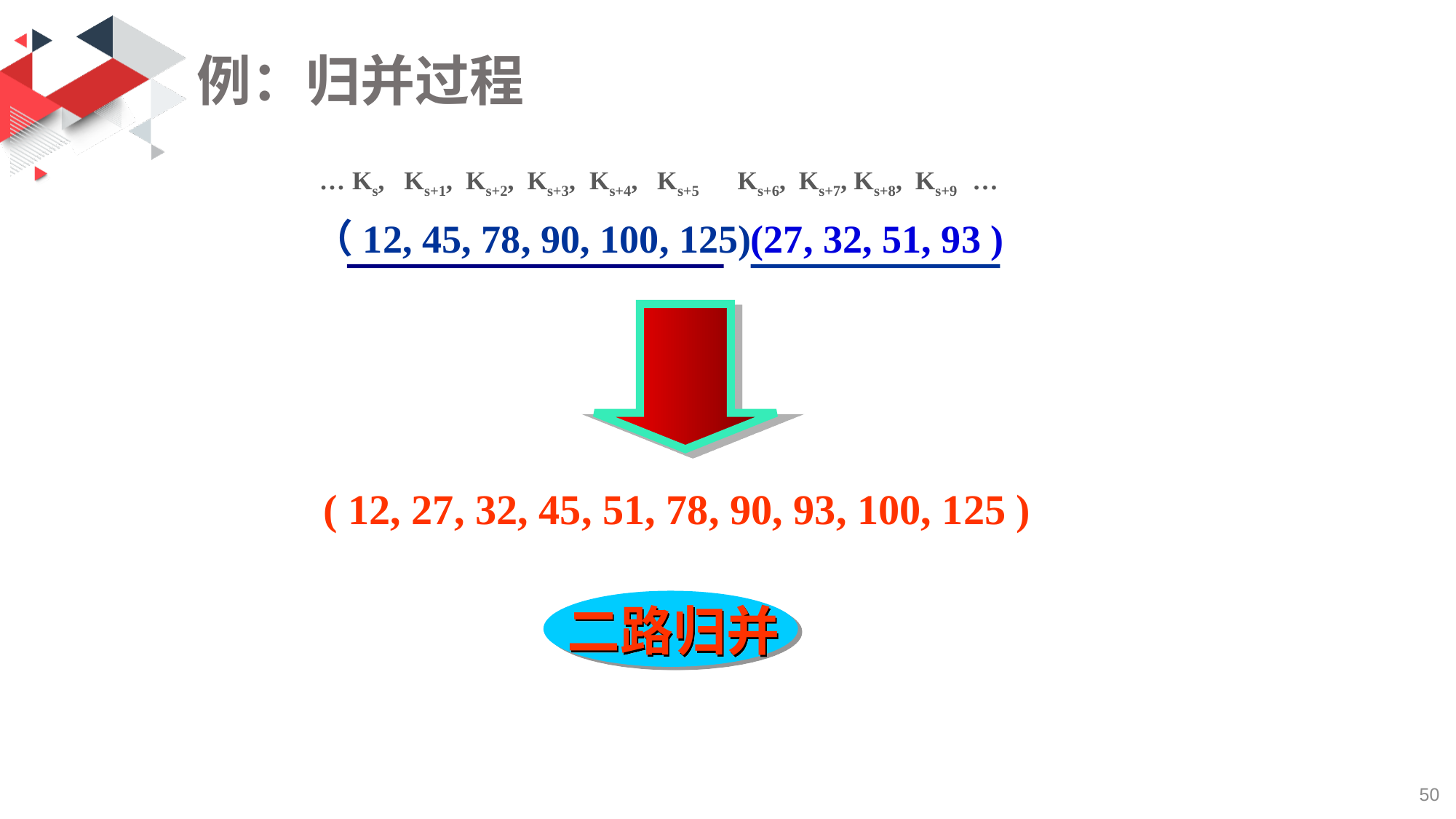

# 例：归并过程
… Ks,   Ks+1,  Ks+2,  Ks+3,  Ks+4,   Ks+5          Ks+6,  Ks+7, Ks+8,  Ks+9    …
（12, 45, 78, 90, 100, 125)
(27, 32, 51, 93 )

( 12, 27, 32, 45, 51, 78, 90, 93, 100, 125 )

二路归并
50